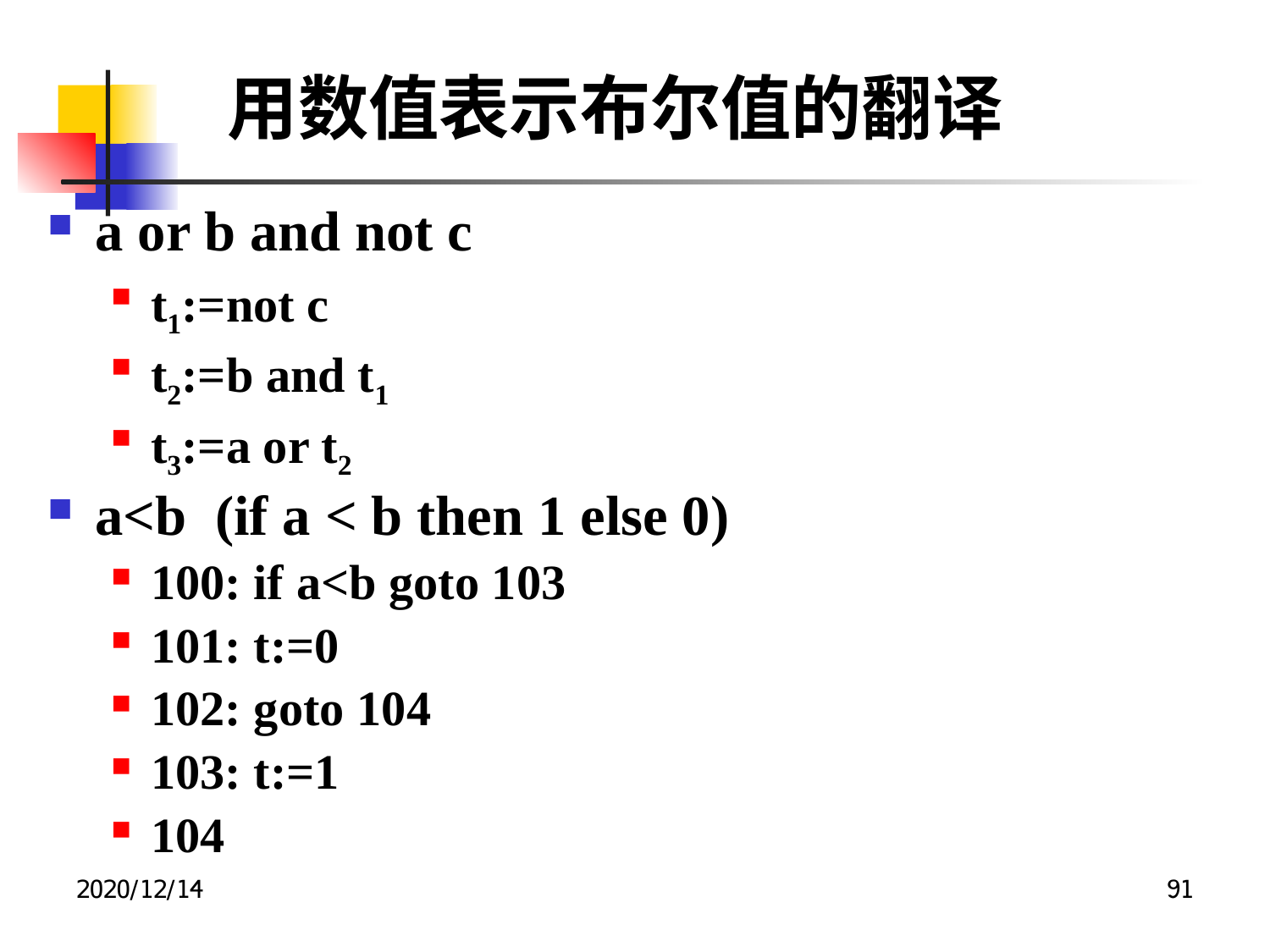

用数值表示布尔值的翻译
a or b and not c
t1:=not c
t2:=b and t1
t3:=a or t2
a<b  (if a < b then 1 else 0)
100: if a<b goto 103
101: t:=0
102: goto 104
103: t:=1
104
2020/12/14
91